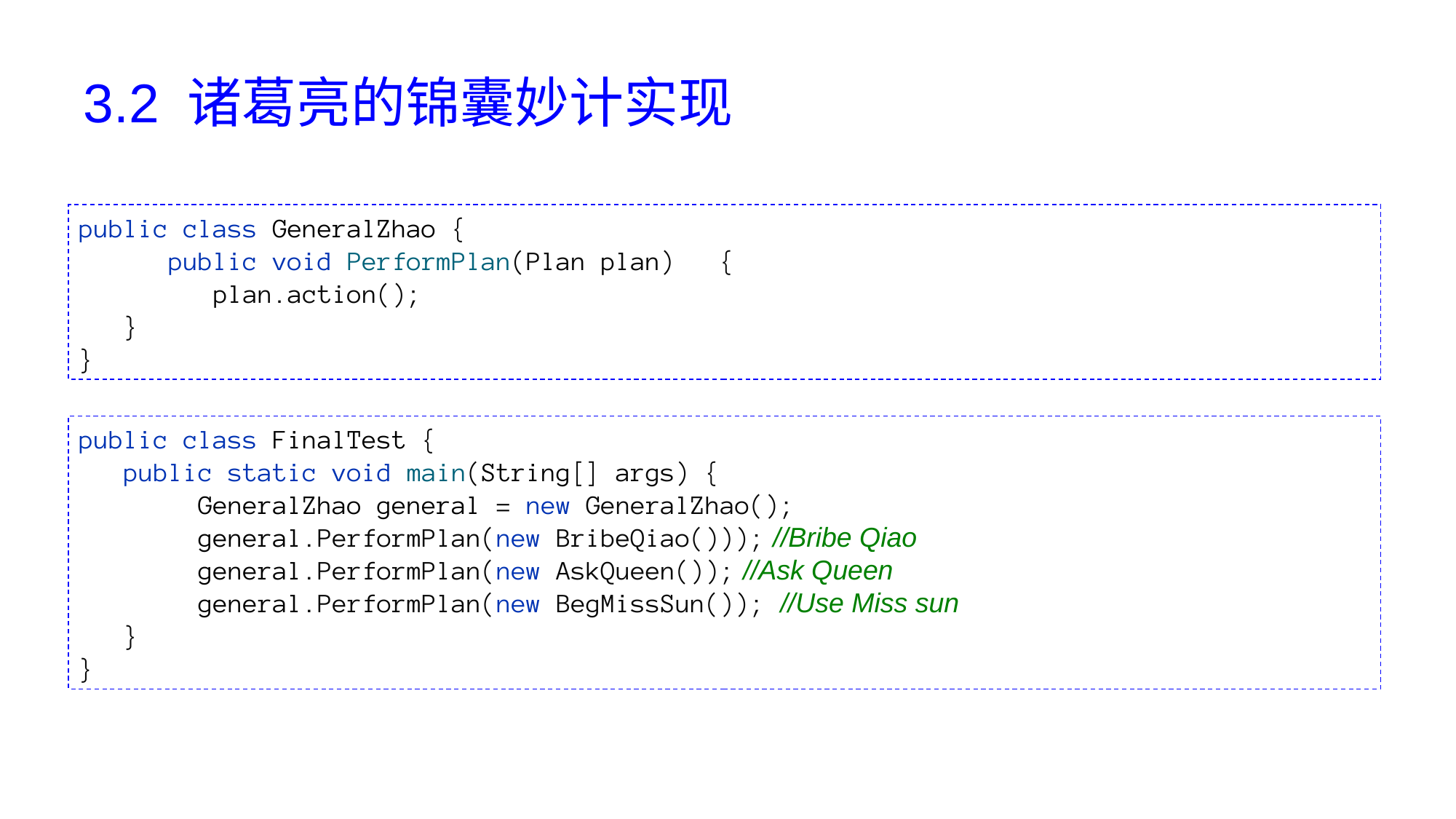

# 3.2 诸葛亮的锦囊妙计实现
public class GeneralZhao {
      public void PerformPlan(Plan plan)   {
         plan.action();
   }
}
public class FinalTest {
   public static void main(String[] args) {
        GeneralZhao general = new GeneralZhao();
        general.PerformPlan(new BribeQiao())); //Bribe Qiao
        general.PerformPlan(new AskQueen()); //Ask Queen
        general.PerformPlan(new BegMissSun()); //Use Miss sun
   }
}
36